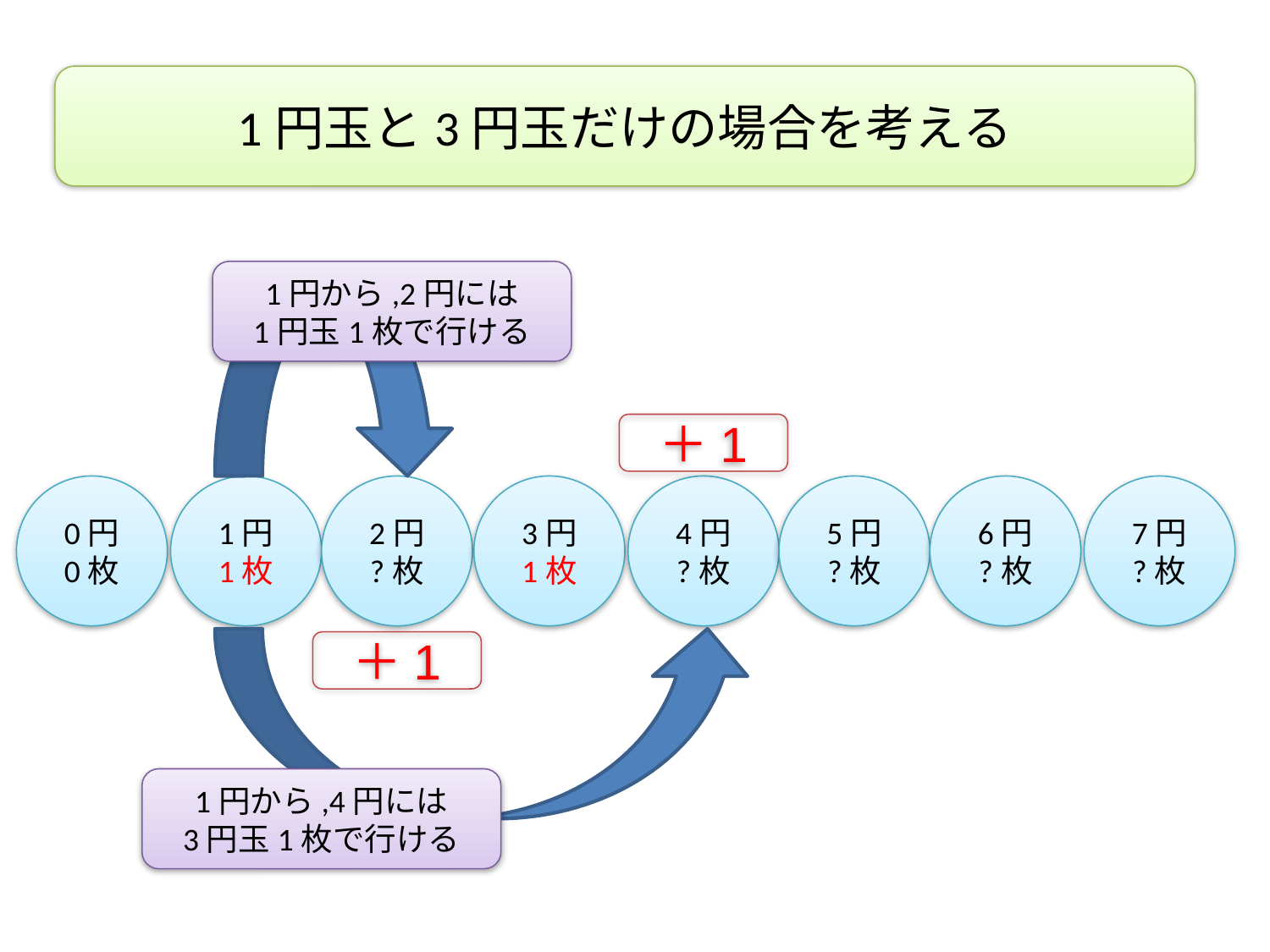

1円玉と3円玉だけの場合を考える
1円から,2円には
1円玉1枚で行ける

＋1
0円
0枚
1円
1枚
2円
?枚
3円
1枚
4円
?枚
5円
?枚
6円
?枚
7円
?枚

＋1
1円から,4円には
3円玉1枚で行ける